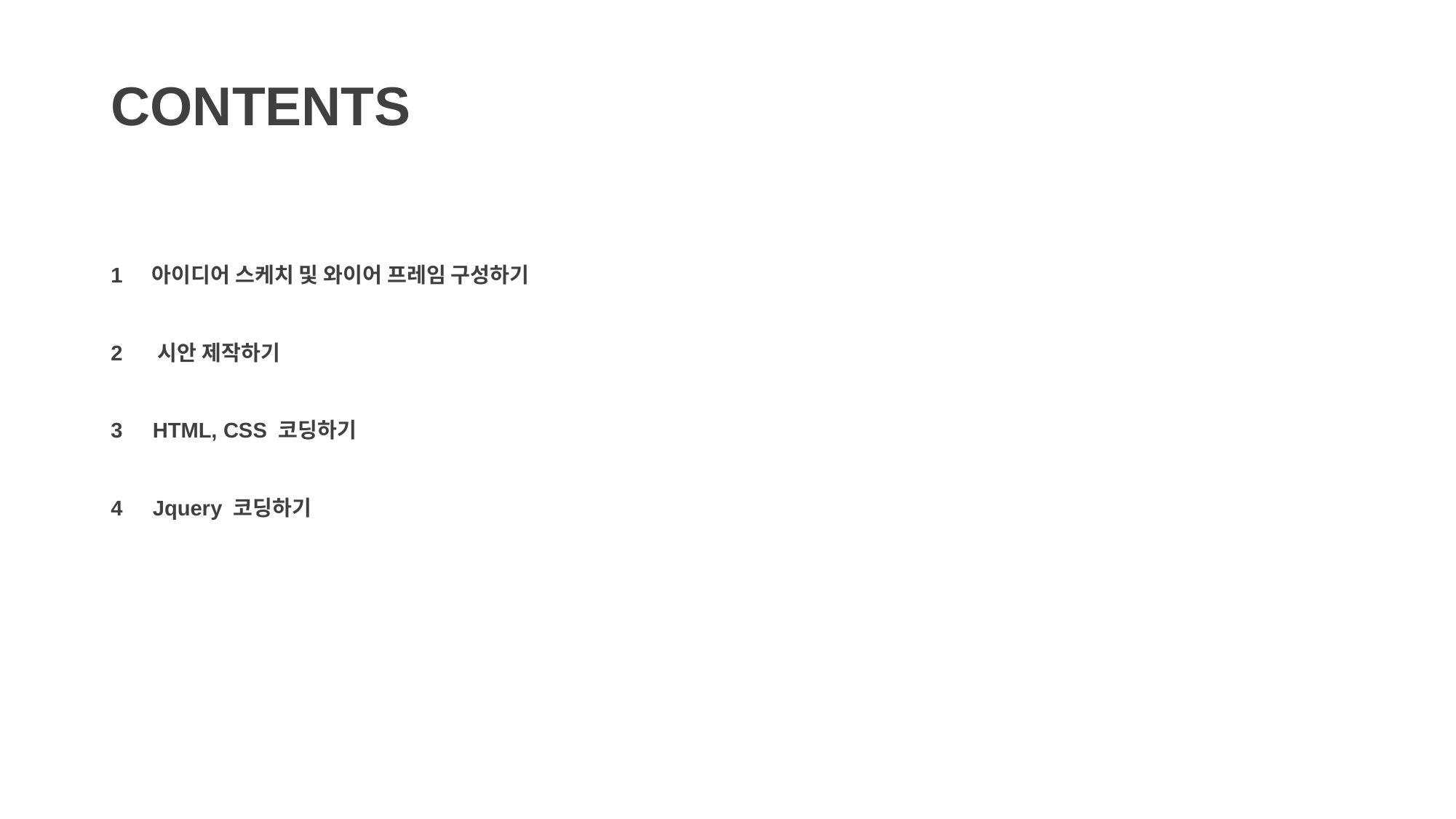

CONTENTS
1    아이디어 스케치 및 와이어 프레임 구성하기
2     시안 제작하기
3     HTML, CSS 코딩하기
4     Jquery 코딩하기